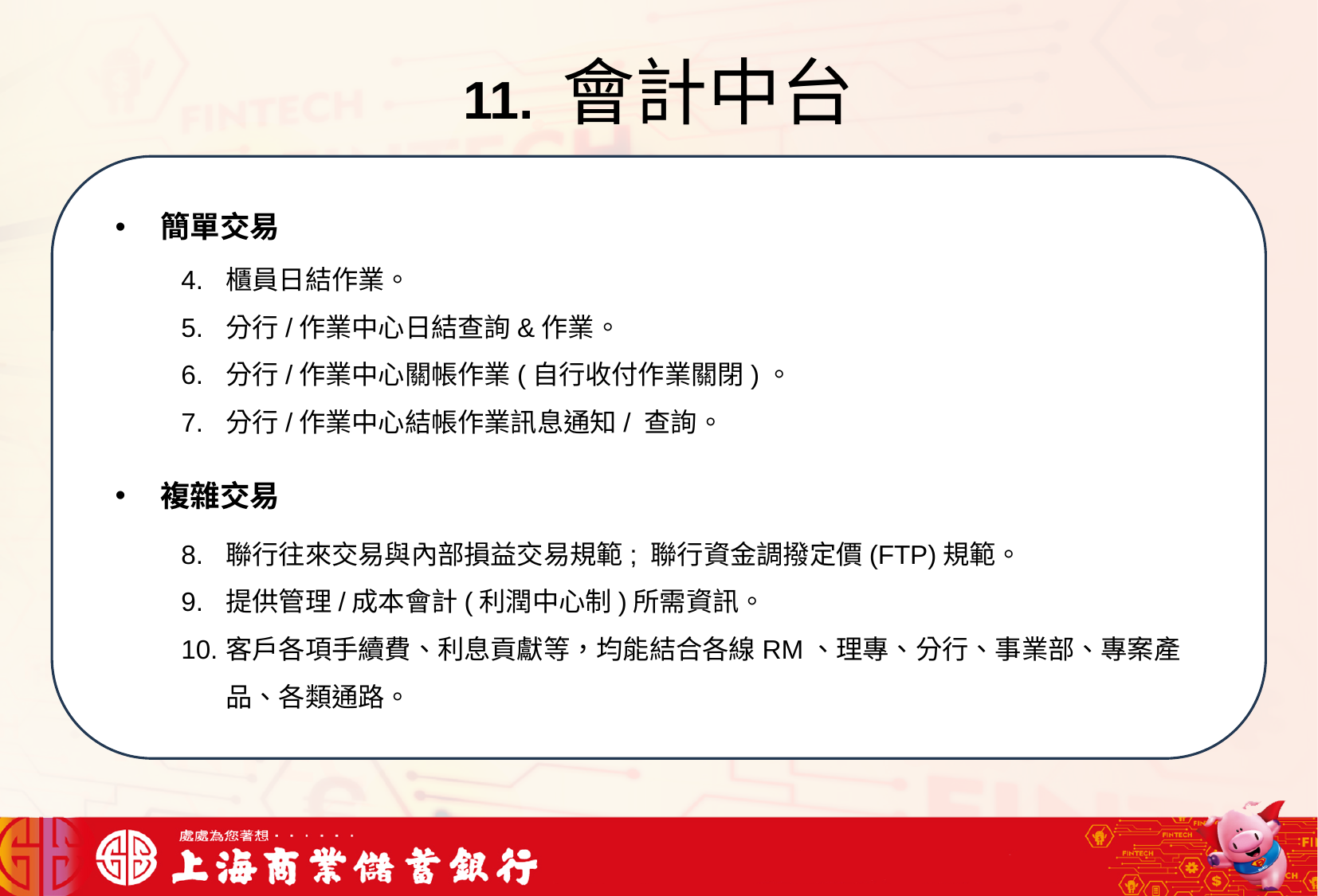

# 11. 會計中台
我們可以將信用卡相關資料存在一個檔案中，將這些檔案中的文字進行詞向量的轉向量存在向量資料庫中，透過檢索器在向量資料庫搜尋與用戶問題最接近的資訊，透過生成器，生成最合適的答案回覆用戶
簡單交易

複雜交易

櫃員日結作業。
分行/作業中心日結查詢&作業。
分行/作業中心關帳作業(自行收付作業關閉)。
分行/作業中心結帳作業訊息通知/ 查詢。

聯行往來交易與內部損益交易規範; 聯行資金調撥定價(FTP)規範。
提供管理/成本會計(利潤中心制)所需資訊。
客戶各項手續費、利息貢獻等，均能結合各線RM、理專、分行、事業部、專案產品、各類通路。